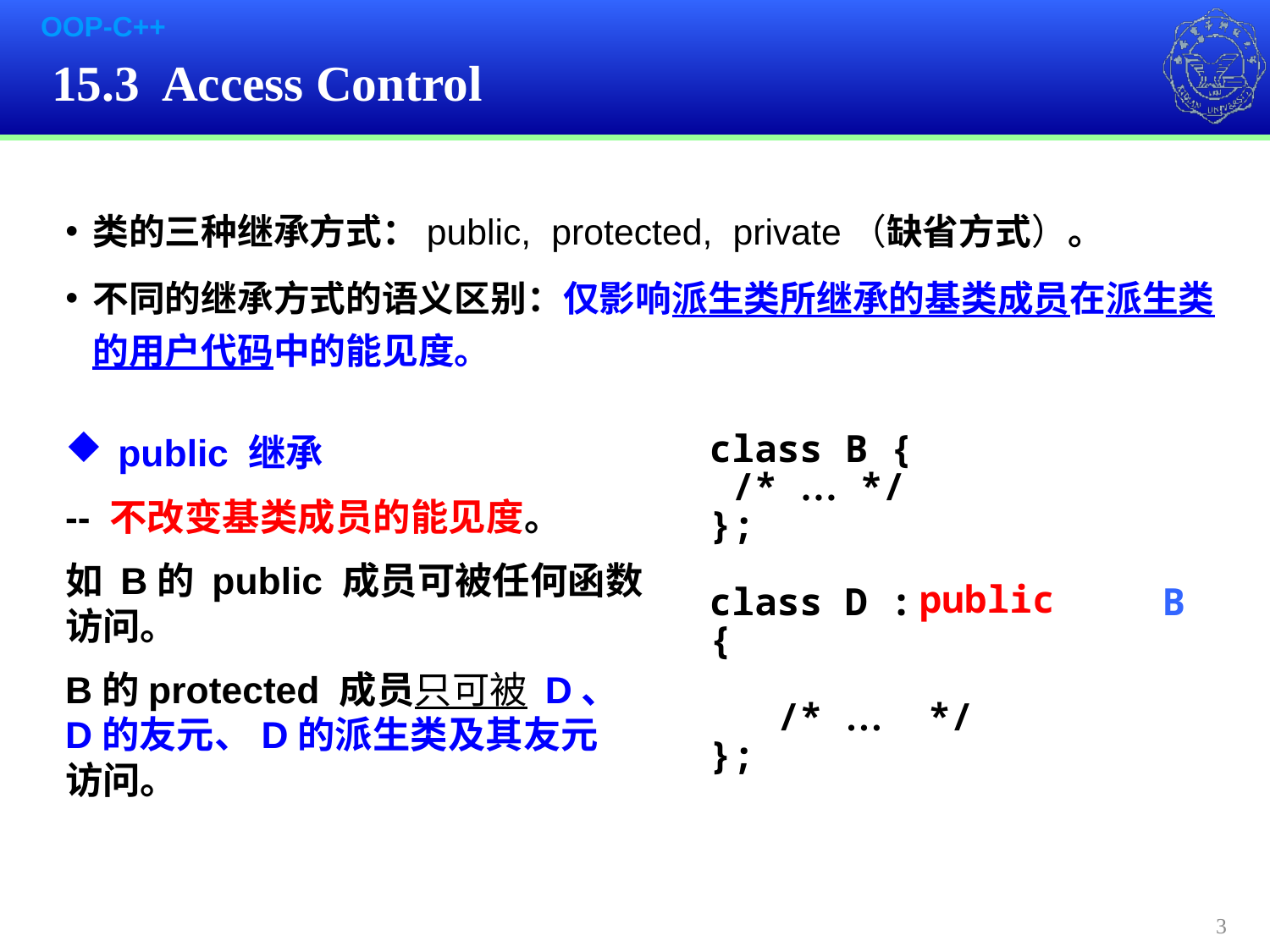

# 15.3  Access Control
类的三种继承方式：public,  protected,  private（缺省方式）。
不同的继承方式的语义区别：仅影响派生类所继承的基类成员在派生类的用户代码中的能见度。
class B {
 /* … */
};

class D :           B {

   /* …  */
};
 public 继承
-- 不改变基类成员的能见度。
如 B的 public 成员可被任何函数访问。
B的protected 成员只可被 D、D的友元、D的派生类及其友元 访问。
public
继承方式
3